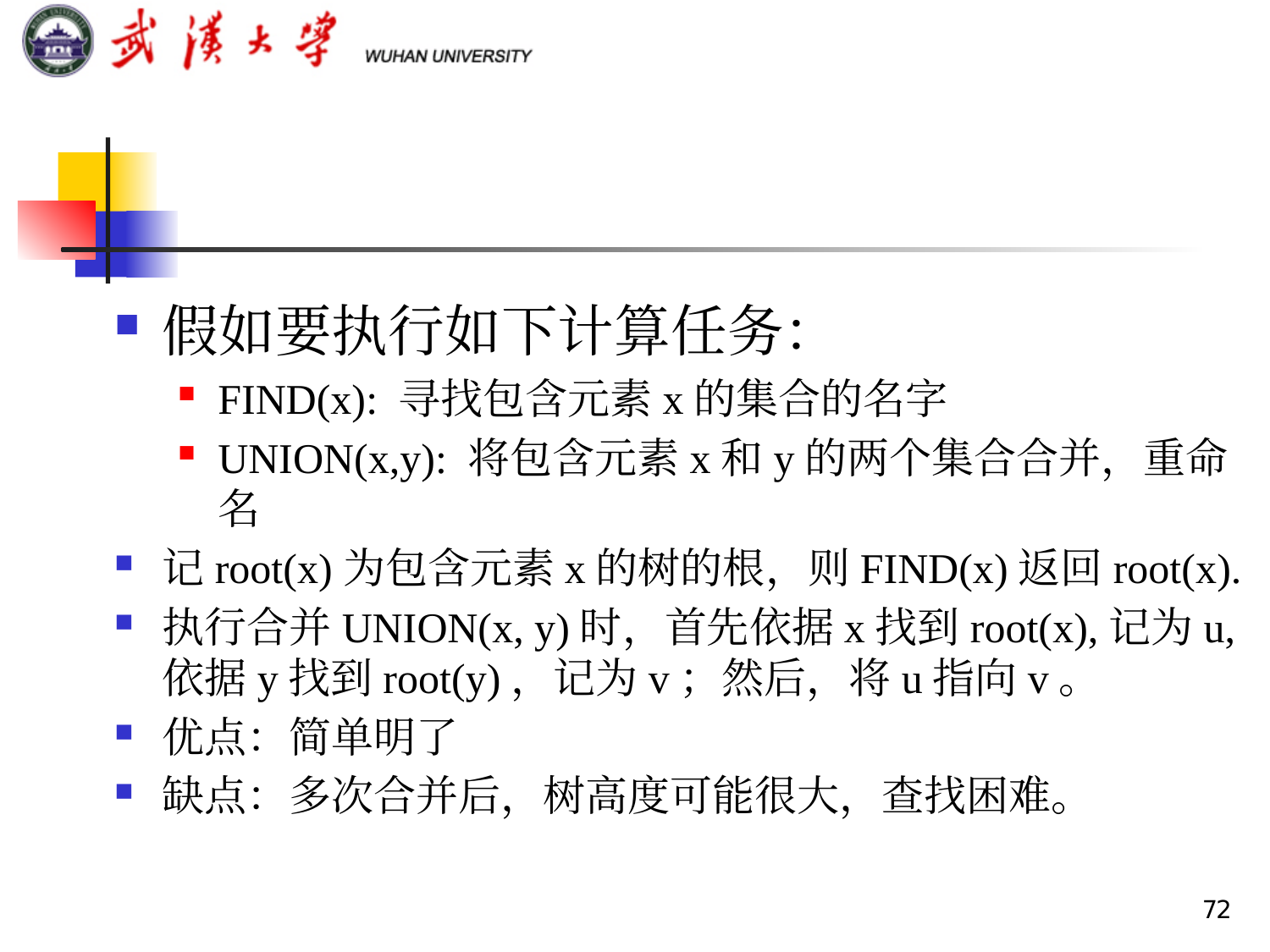

假如要执行如下计算任务：
FIND(x): 寻找包含元素x的集合的名字
UNION(x,y): 将包含元素x和y的两个集合合并，重命名
记root(x)为包含元素x的树的根，则FIND(x)返回root(x).
执行合并UNION(x, y)时，首先依据x找到root(x),记为u,依据y找到root(y)，记为v；然后，将u指向v。
优点：简单明了
缺点：多次合并后，树高度可能很大，查找困难。
72